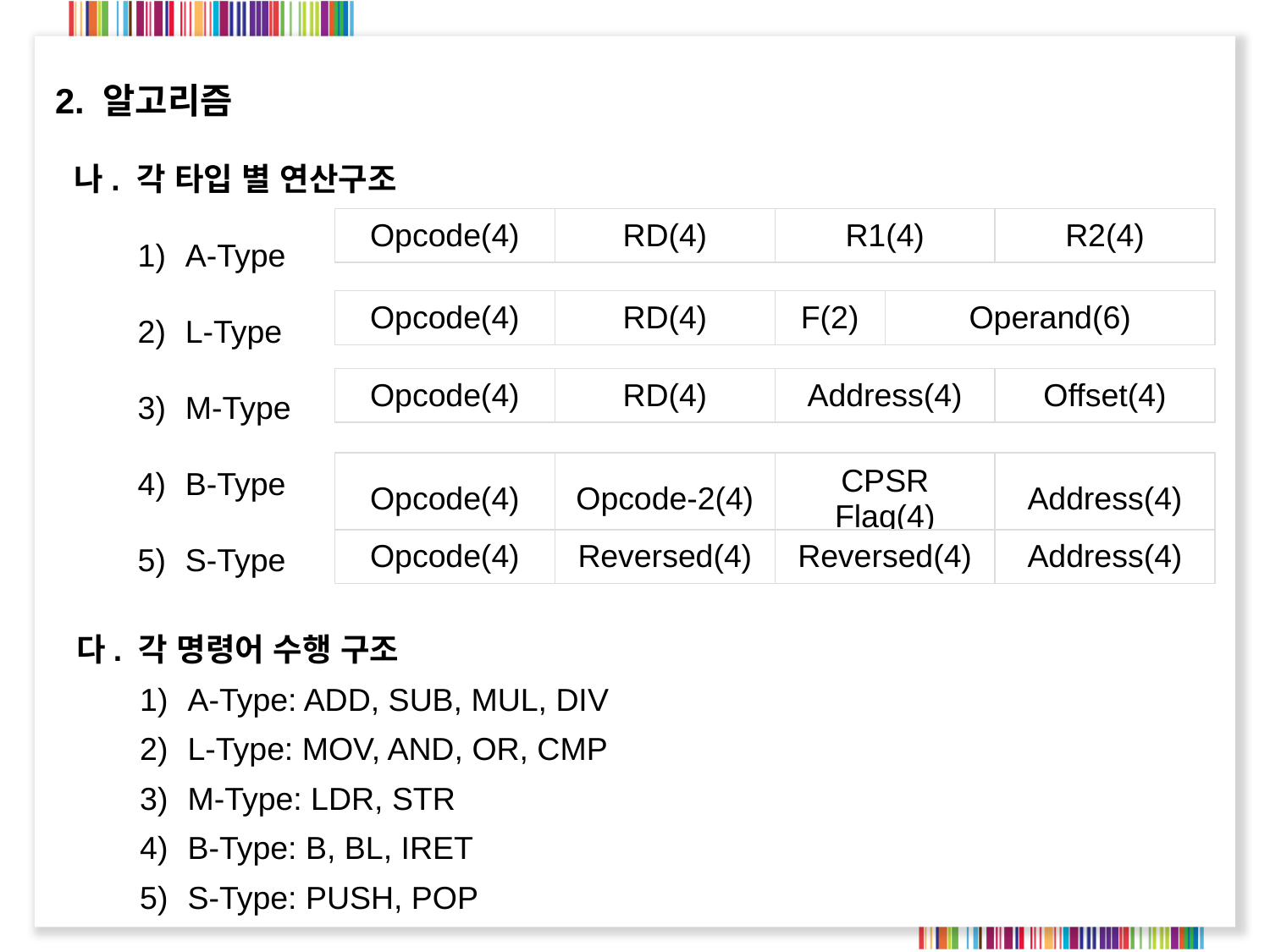

2. 알고리즘
나. 각 타입 별 연산구조
A-Type
L-Type
M-Type
B-Type
S-Type
| Opcode(4) | RD(4) | R1(4) | R2(4) |
| --- | --- | --- | --- |
| Opcode(4) | RD(4) | F(2) | Operand(6) |
| --- | --- | --- | --- |
| Opcode(4) | RD(4) | Address(4) | Offset(4) |
| --- | --- | --- | --- |
| Opcode(4) | Opcode-2(4) | CPSR Flag(4) | Address(4) |
| --- | --- | --- | --- |
| Opcode(4) | Reversed(4) | Reversed(4) | Address(4) |
| --- | --- | --- | --- |
다. 각 명령어 수행 구조
A-Type: ADD, SUB, MUL, DIV
L-Type: MOV, AND, OR, CMP
M-Type: LDR, STR
B-Type: B, BL, IRET
S-Type: PUSH, POP